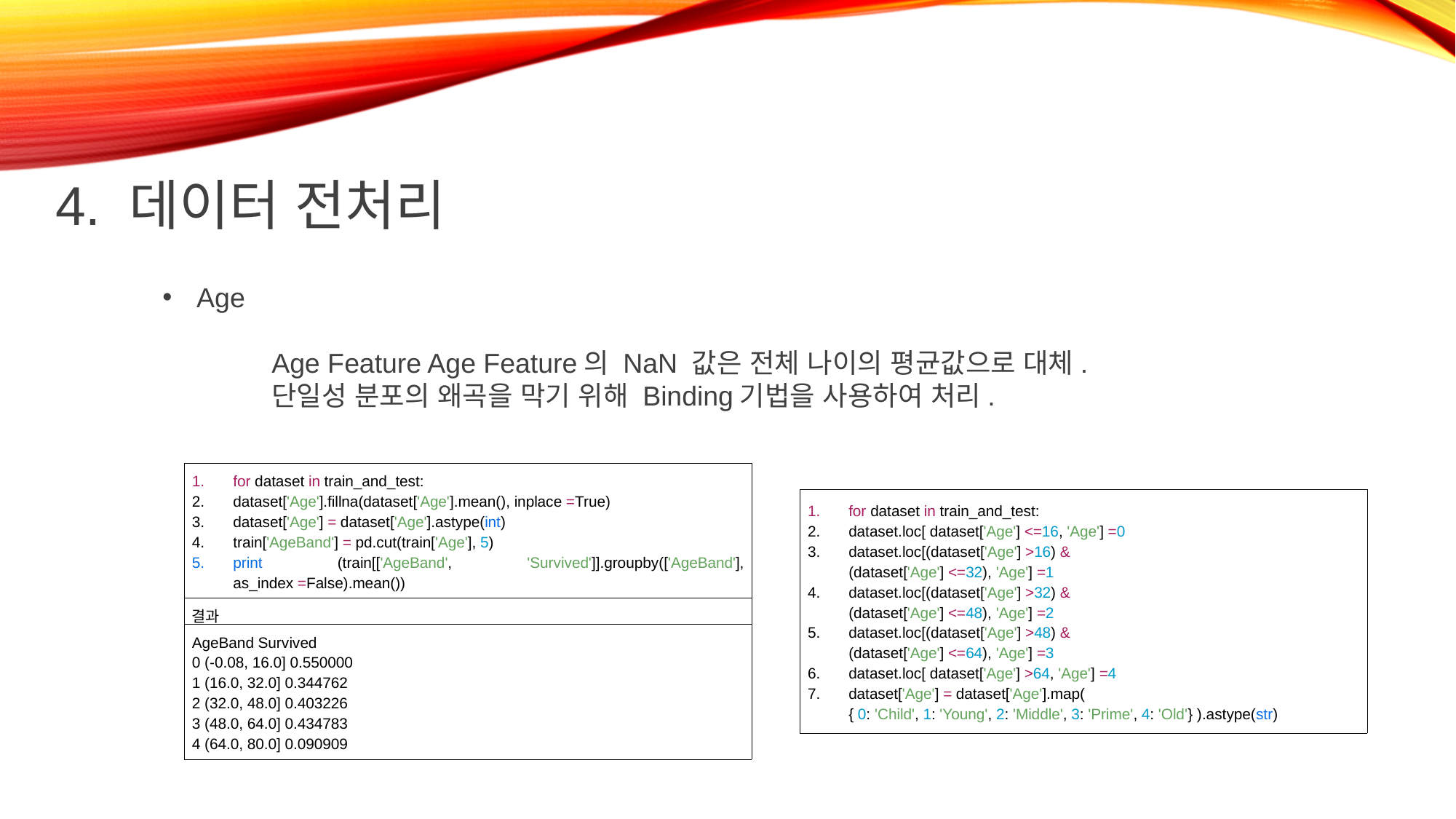

4. 데이터 전처리
Age

	Age Feature Age Feature의 NaN 값은 전체 나이의 평균값으로 대체.
	단일성 분포의 왜곡을 막기 위해 Binding기법을 사용하여 처리.
| for dataset in train\_and\_test: dataset['Age'].fillna(dataset['Age'].mean(), inplace =True) dataset['Age'] = dataset['Age'].astype(int) train['AgeBand'] = pd.cut(train['Age'], 5) print (train[['AgeBand', 'Survived']].groupby(['AgeBand'], as\_index =False).mean()) |
| --- |
| 결과 |
| AgeBand Survived 0 (-0.08, 16.0] 0.550000 1 (16.0, 32.0] 0.344762 2 (32.0, 48.0] 0.403226 3 (48.0, 64.0] 0.434783 4 (64.0, 80.0] 0.090909 |
| for dataset in train\_and\_test: dataset.loc[ dataset['Age'] <=16, 'Age'] =0 dataset.loc[(dataset['Age'] >16) & (dataset['Age'] <=32), 'Age'] =1 dataset.loc[(dataset['Age'] >32) & (dataset['Age'] <=48), 'Age'] =2 dataset.loc[(dataset['Age'] >48) & (dataset['Age'] <=64), 'Age'] =3 dataset.loc[ dataset['Age'] >64, 'Age'] =4 dataset['Age'] = dataset['Age'].map( { 0: 'Child', 1: 'Young', 2: 'Middle', 3: 'Prime', 4: 'Old'} ).astype(str) |
| --- |